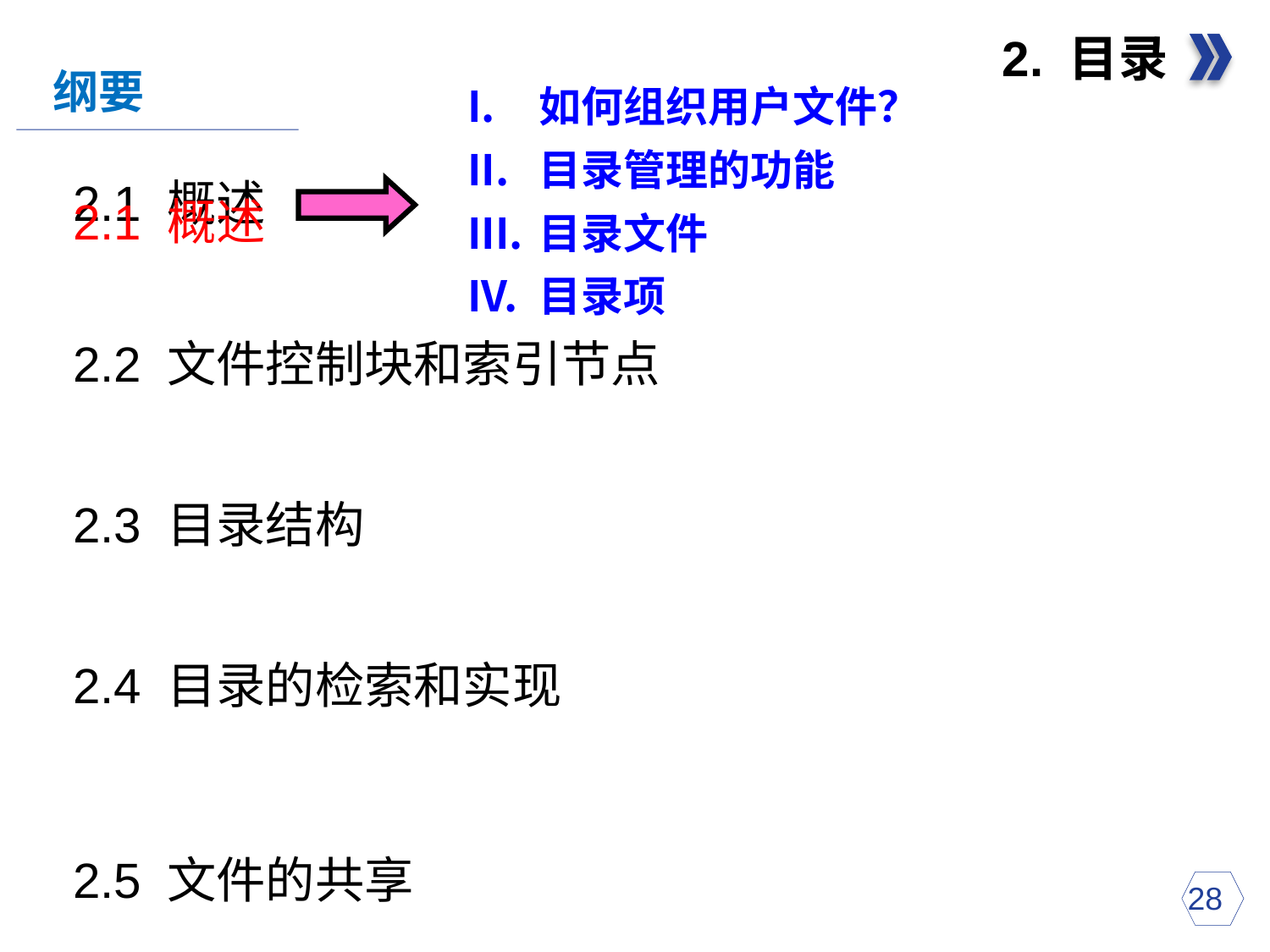

2. 目录

纲要
如何组织用户文件？
目录管理的功能
目录文件
目录项
2.1 概述

2.1 概述

2.2 文件控制块和索引节点

2.3 目录结构

2.4 目录的检索和实现

2.5 文件的共享

 28